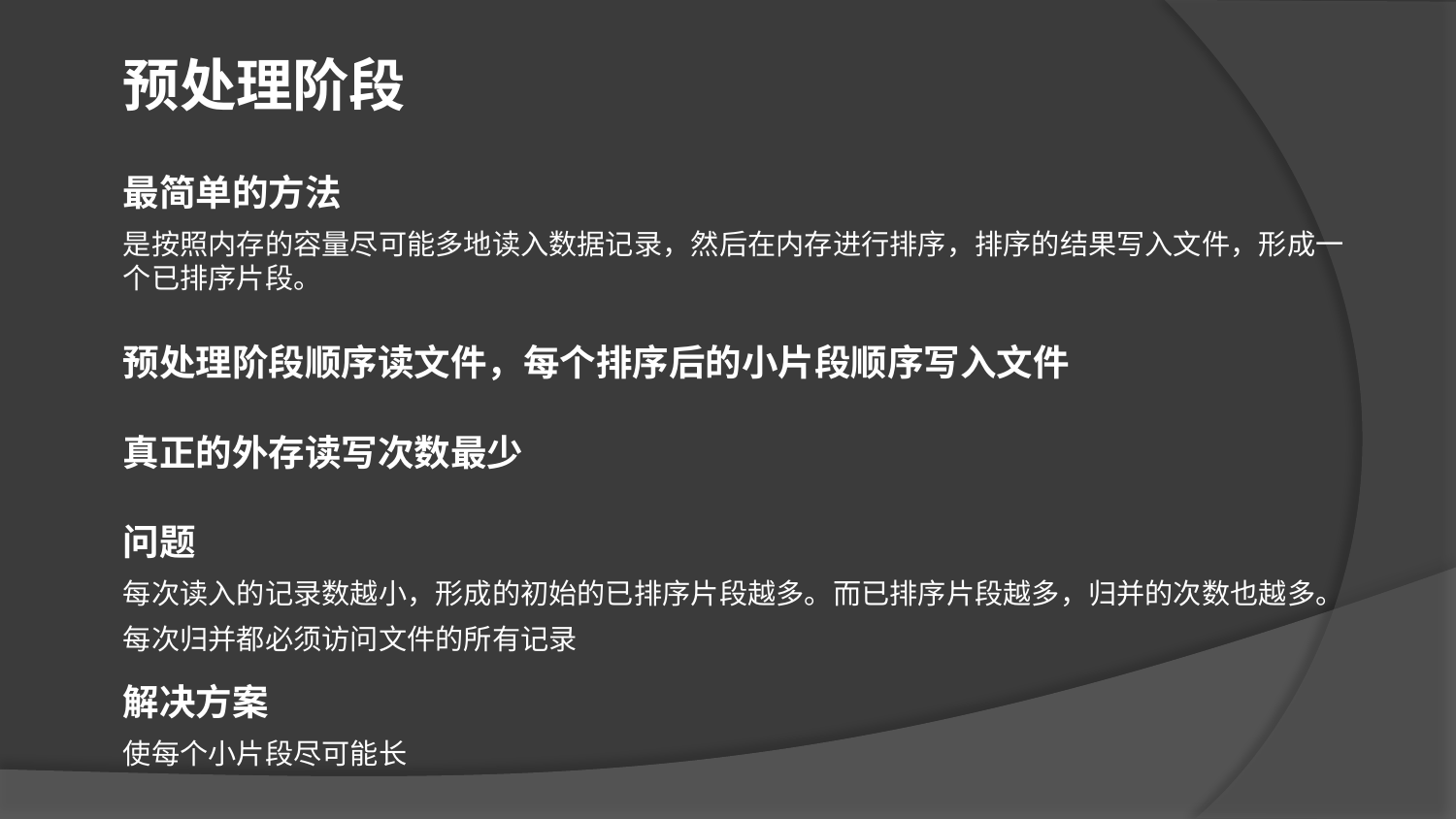

预处理阶段
最简单的方法
是按照内存的容量尽可能多地读入数据记录，然后在内存进行排序，排序的结果写入文件，形成一个已排序片段。
预处理阶段顺序读文件，每个排序后的小片段顺序写入文件
真正的外存读写次数最少
问题
每次读入的记录数越小，形成的初始的已排序片段越多。而已排序片段越多，归并的次数也越多。
每次归并都必须访问文件的所有记录
解决方案
使每个小片段尽可能长